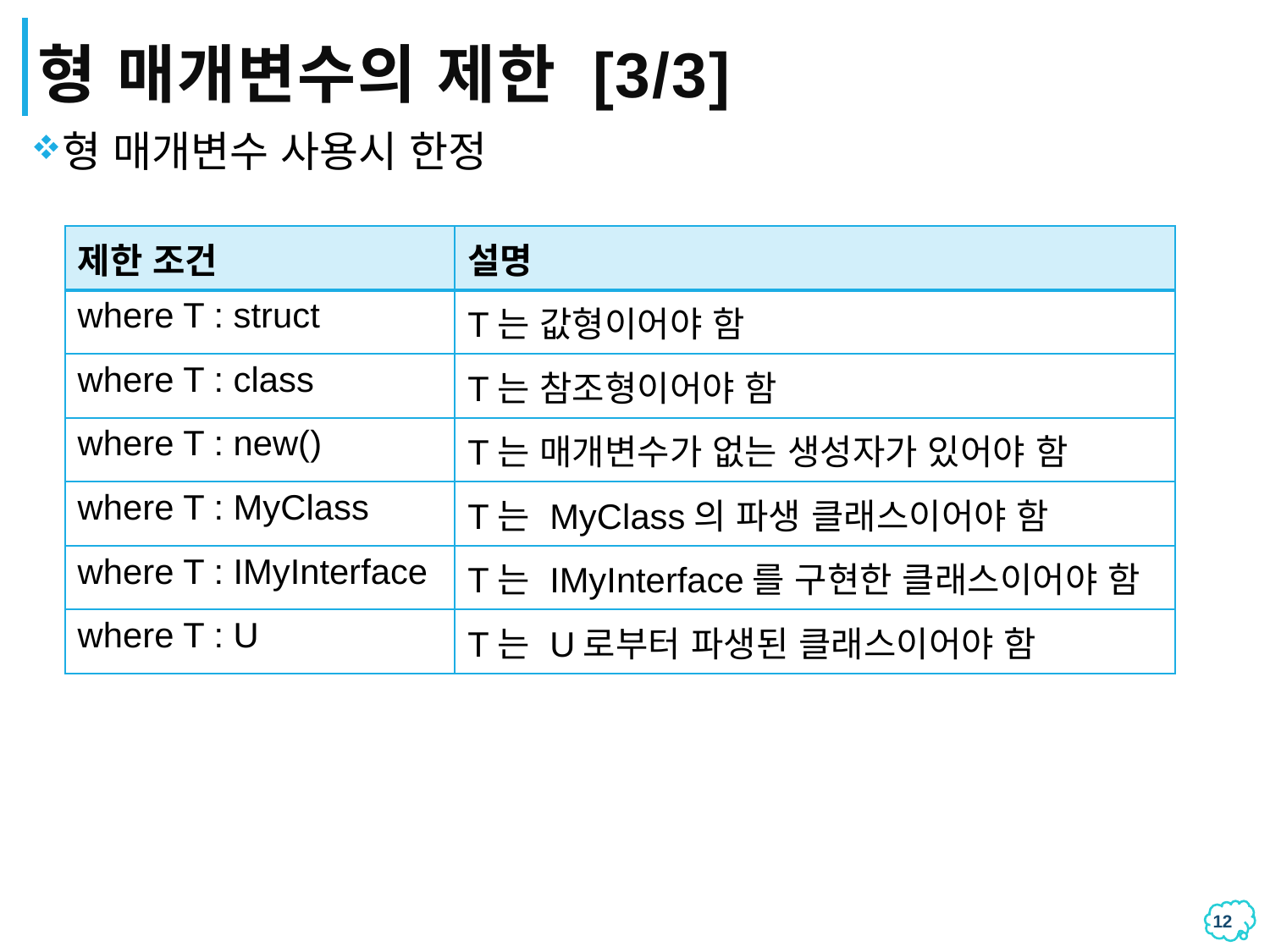

# 형 매개변수의 제한 [3/3]
형 매개변수 사용시 한정
| 제한 조건 | 설명 |
| --- | --- |
| where T : struct | T는 값형이어야 함 |
| where T : class | T는 참조형이어야 함 |
| where T : new() | T는 매개변수가 없는 생성자가 있어야 함 |
| where T : MyClass | T는 MyClass의 파생 클래스이어야 함 |
| where T : IMyInterface | T는 IMyInterface를 구현한 클래스이어야 함 |
| where T : U | T는 U로부터 파생된 클래스이어야 함 |
12